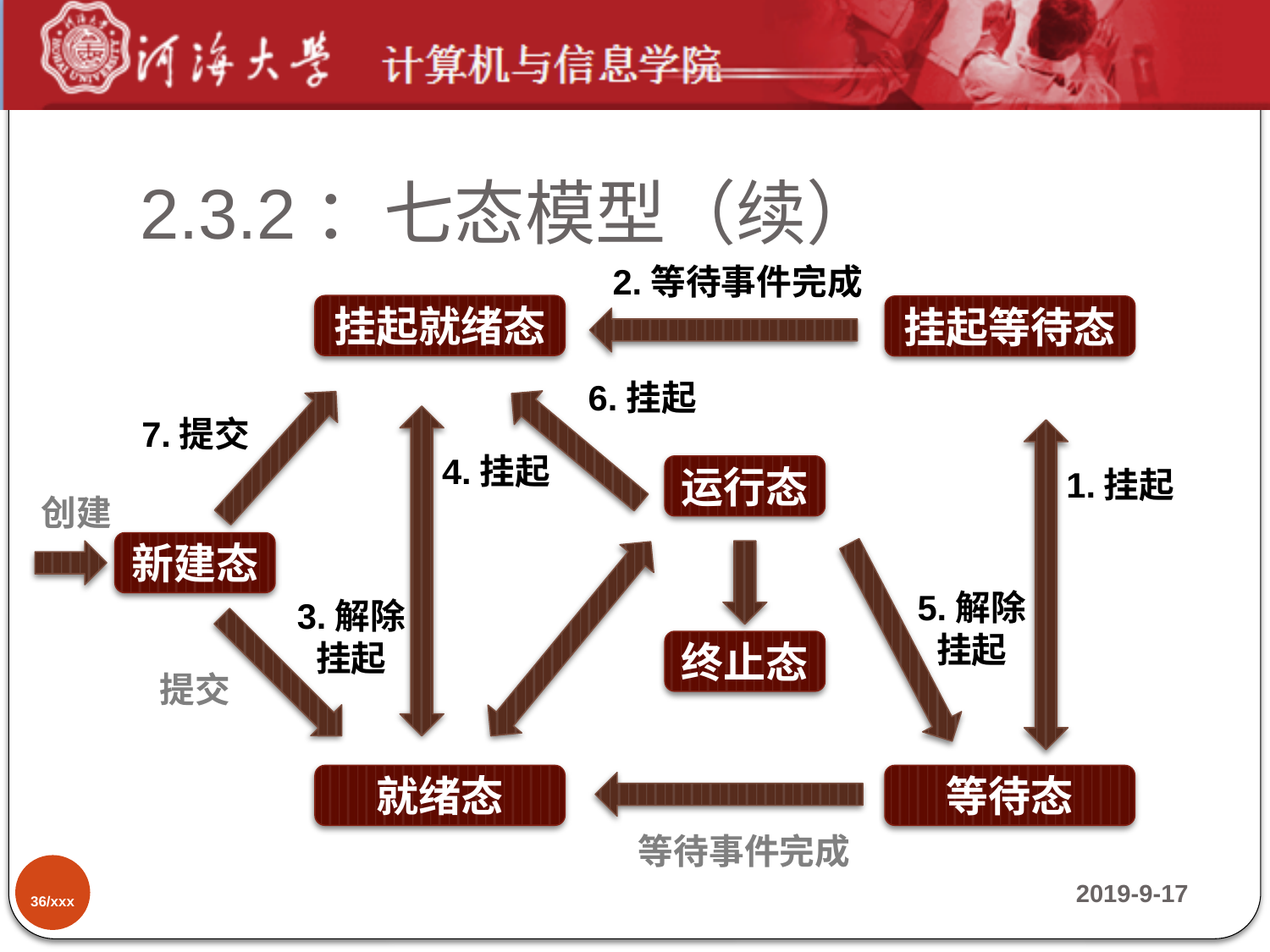

# 2.3.2：七态模型（续）

2.等待事件完成
挂起就绪态
挂起等待态

6.挂起

7.提交

4.挂起
运行态
1.挂起
创建

新建态

5.解除挂起
3.解除挂起

终止态

提交
就绪态
等待态
等待事件完成
36/xxx
2019-9-17